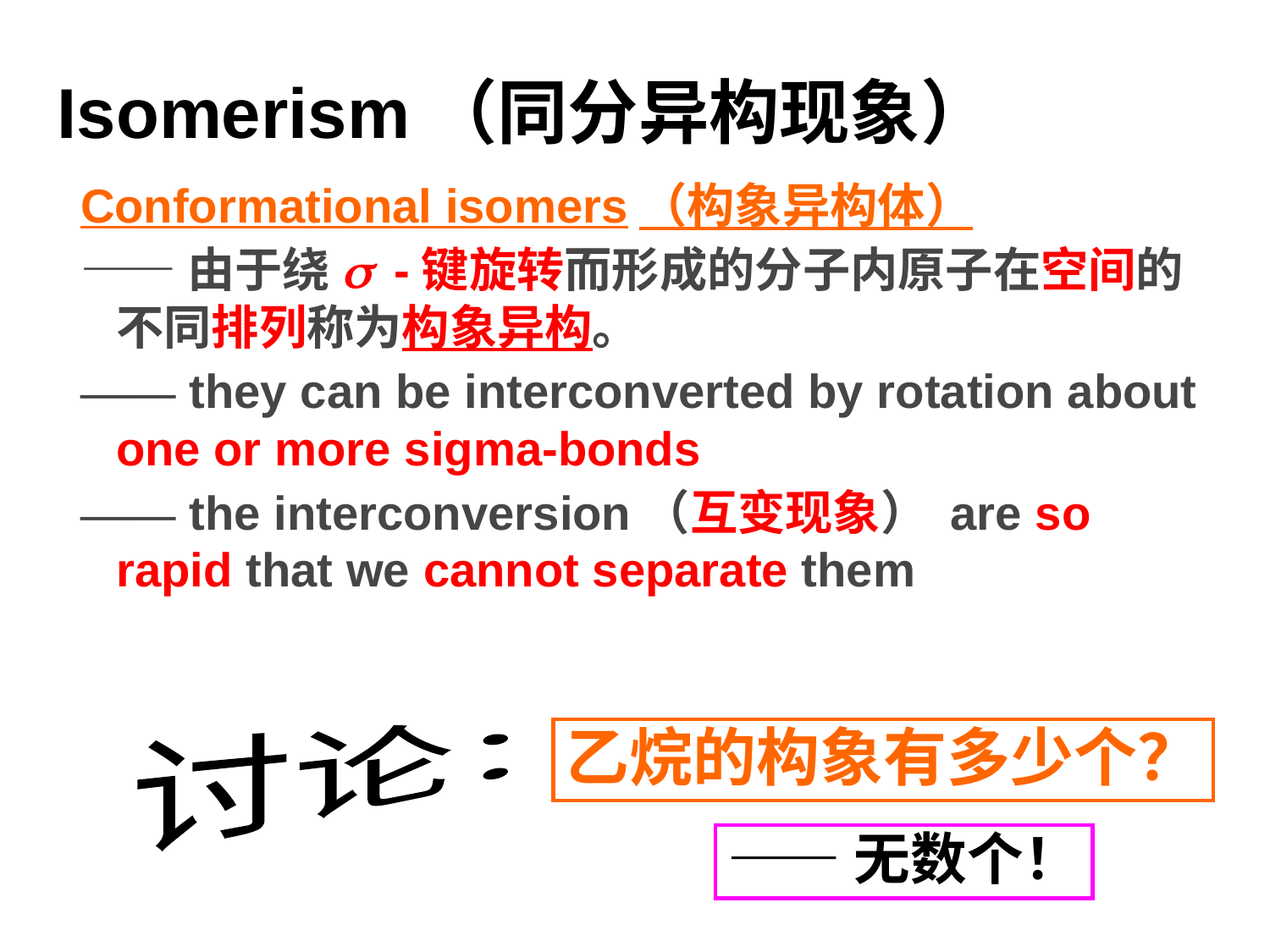

# Isomerism（同分异构现象）
Conformational isomers（构象异构体）
——由于绕σ -键旋转而形成的分子内原子在空间的不同排列称为构象异构。
—— they can be interconverted by rotation about one or more sigma-bonds
—— the interconversion（互变现象） are so rapid that we cannot separate them
讨论：
乙烷的构象有多少个？
——无数个！